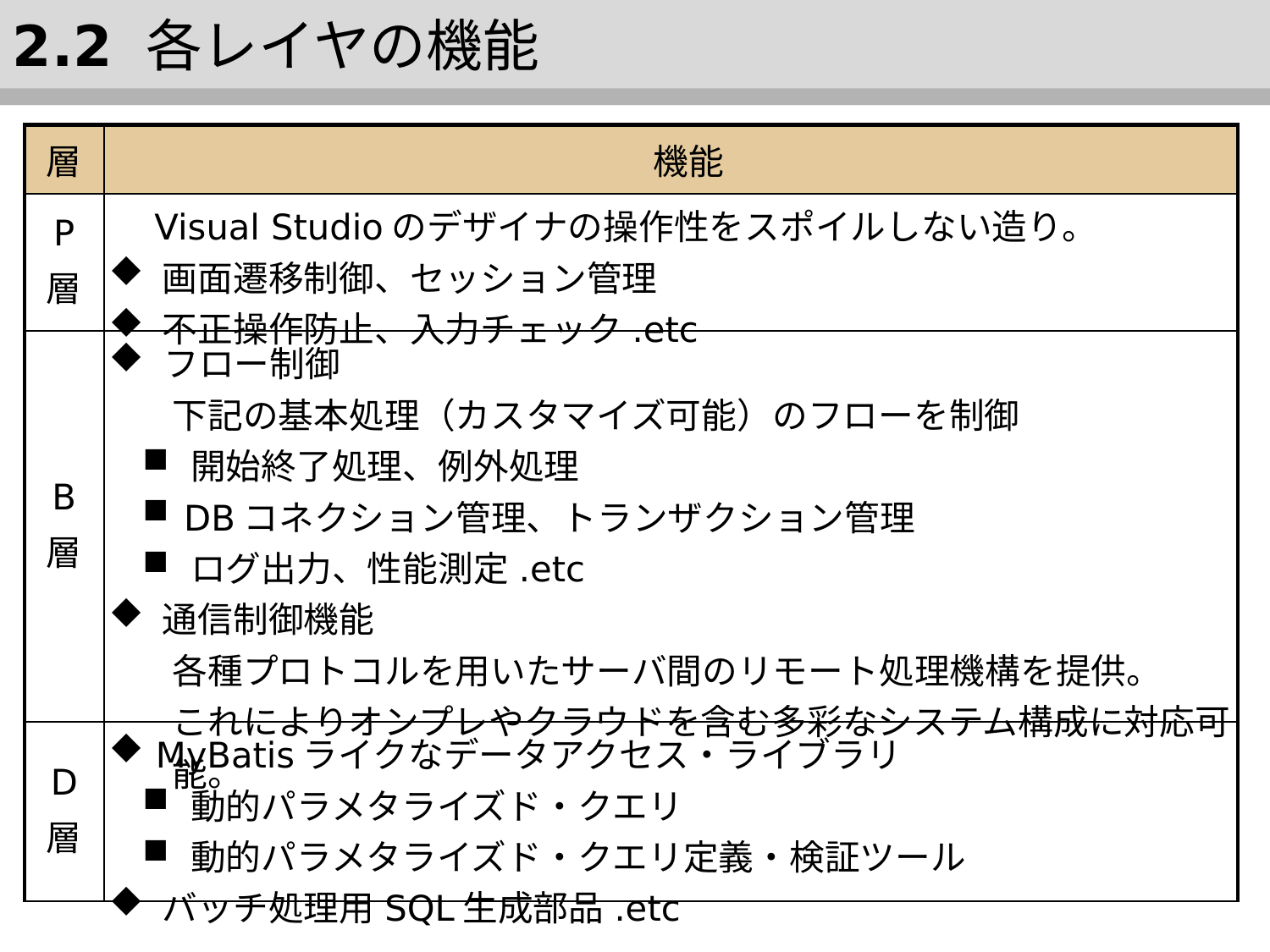

2.2 各レイヤの機能
| 層 | 機能 |
| --- | --- |
| P 層 | Visual Studioのデザイナの操作性をスポイルしない造り。 画面遷移制御、セッション管理 不正操作防止、入力チェック.etc |
| B 層 | フロー制御 下記の基本処理（カスタマイズ可能）のフローを制御 開始終了処理、例外処理 DBコネクション管理、トランザクション管理 ログ出力、性能測定.etc 通信制御機能 各種プロトコルを用いたサーバ間のリモート処理機構を提供。 これによりオンプレやクラウドを含む多彩なシステム構成に対応可能。 |
| D 層 | MyBatisライクなデータアクセス・ライブラリ 動的パラメタライズド・クエリ 動的パラメタライズド・クエリ定義・検証ツール バッチ処理用SQL生成部品.etc |